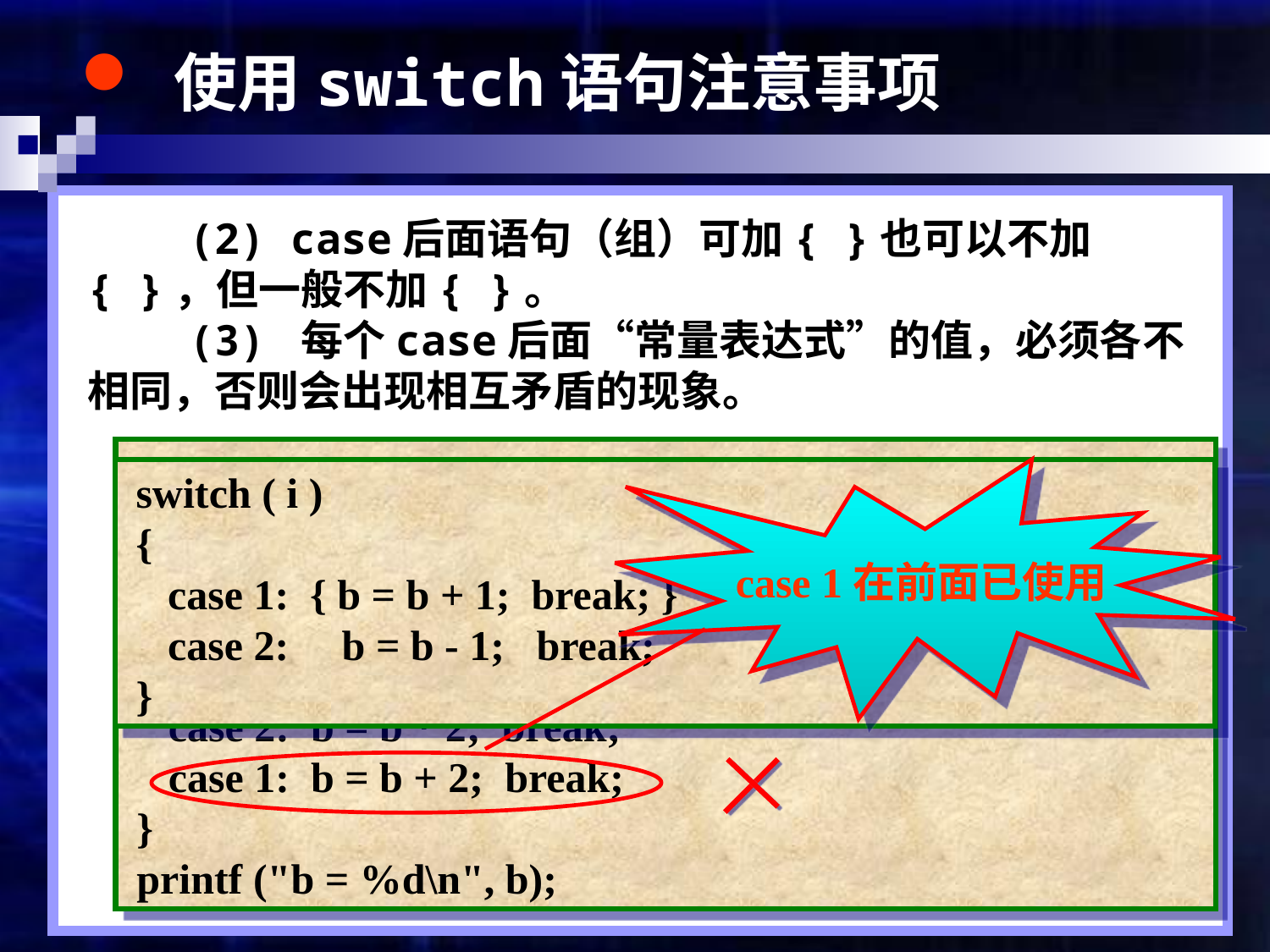

使用switch语句注意事项
    (2) case后面语句（组）可加{ }也可以不加{ }，但一般不加{ }。
    (3) 每个case后面“常量表达式”的值，必须各不相同，否则会出现相互矛盾的现象。
  int  a, b = 4;
  scanf ("%d", &a);
  switch (a)
  {
     case 1:  b = b + 2;  break;
     case 2:  b = b * 2;  break;
     case 1:  b = b + 2;  break;
  }
  printf ("b = %d\n", b);
  switch ( i )
  {
     case 1:  { b = b + 1;  break; }    // { }可加可不加
     case 2:     b = b - 1;   break;
  }
case 1在前面已使用